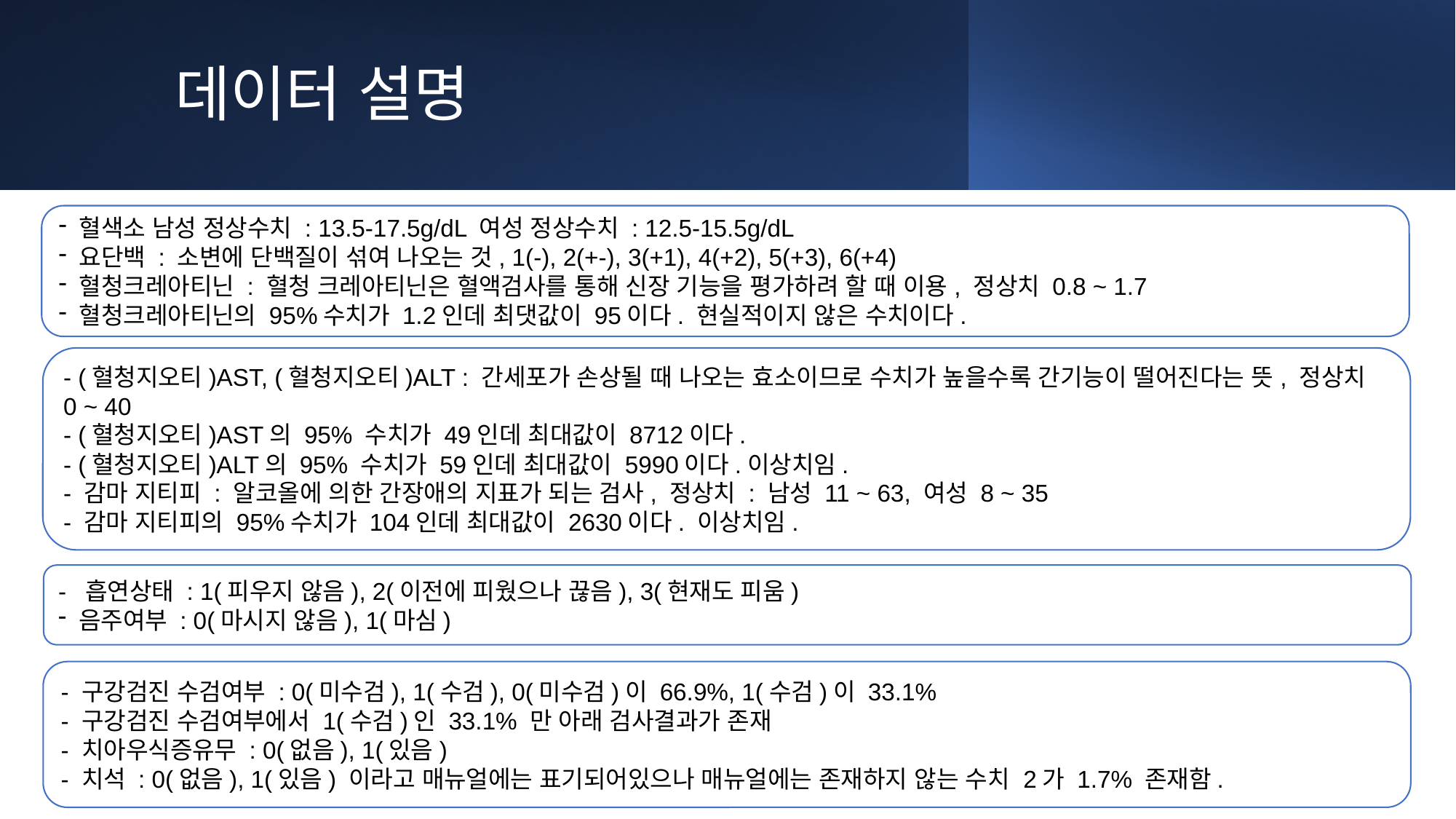

# 데이터 설명
혈색소 남성 정상수치 : 13.5-17.5g/dL 여성 정상수치 : 12.5-15.5g/dL
요단백 : 소변에 단백질이 섞여 나오는 것, 1(-), 2(+-), 3(+1), 4(+2), 5(+3), 6(+4)
혈청크레아티닌 : 혈청 크레아티닌은 혈액검사를 통해 신장 기능을 평가하려 할 때 이용, 정상치 0.8 ~ 1.7
혈청크레아티닌의 95%수치가 1.2인데 최댓값이 95이다. 현실적이지 않은 수치이다.
- (혈청지오티)AST, (혈청지오티)ALT : 간세포가 손상될 때 나오는 효소이므로 수치가 높을수록 간기능이 떨어진다는 뜻, 정상치 0 ~ 40
- (혈청지오티)AST의 95% 수치가 49인데 최대값이 8712이다.
- (혈청지오티)ALT의 95% 수치가 59인데 최대값이 5990이다.이상치임.
- 감마 지티피 : 알코올에 의한 간장애의 지표가 되는 검사, 정상치 : 남성 11 ~ 63, 여성 8 ~ 35
- 감마 지티피의 95%수치가 104인데 최대값이 2630이다. 이상치임.
-  흡연상태 : 1(피우지 않음), 2(이전에 피웠으나 끊음), 3(현재도 피움)
음주여부 : 0(마시지 않음), 1(마심)
- 구강검진 수검여부 : 0(미수검), 1(수검), 0(미수검)이 66.9%, 1(수검)이 33.1%
- 구강검진 수검여부에서 1(수검)인 33.1% 만 아래 검사결과가 존재
- 치아우식증유무 : 0(없음), 1(있음)
- 치석 : 0(없음), 1(있음) 이라고 매뉴얼에는 표기되어있으나 매뉴얼에는 존재하지 않는 수치 2가 1.7% 존재함.